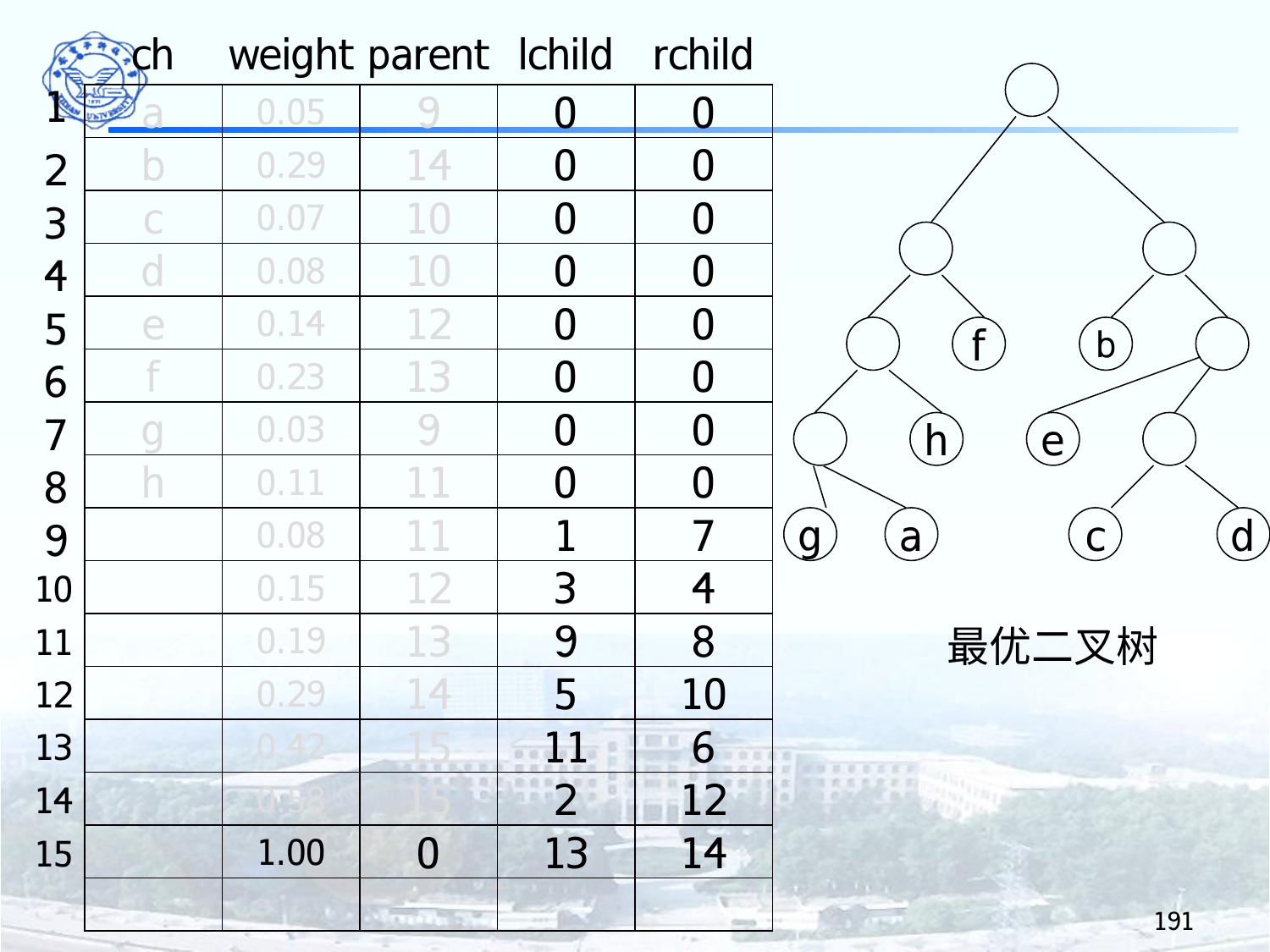

ch
weight
parent
lchild
rchild

1
a
0.05
9
0
0

2
b
0.29
14
0
0
3
c
0.07
10
0
0

4
d
0.08
10
0
0

5
e
0.14
12
0
0

f
b

6
f
0.23
13
0
0

7
g
0.03
9
0
0

h
e

8
h
0.11
11
0
0

9

0.08
11
1
7
g
a
c
d
10

0.15
12
3
4
11

0.19

13

9

8
最优二叉树
12

0.29
14
5
10
13

0.42
15
11
6
14

0.58
15
2
12
15

1.00
0
13
14
191